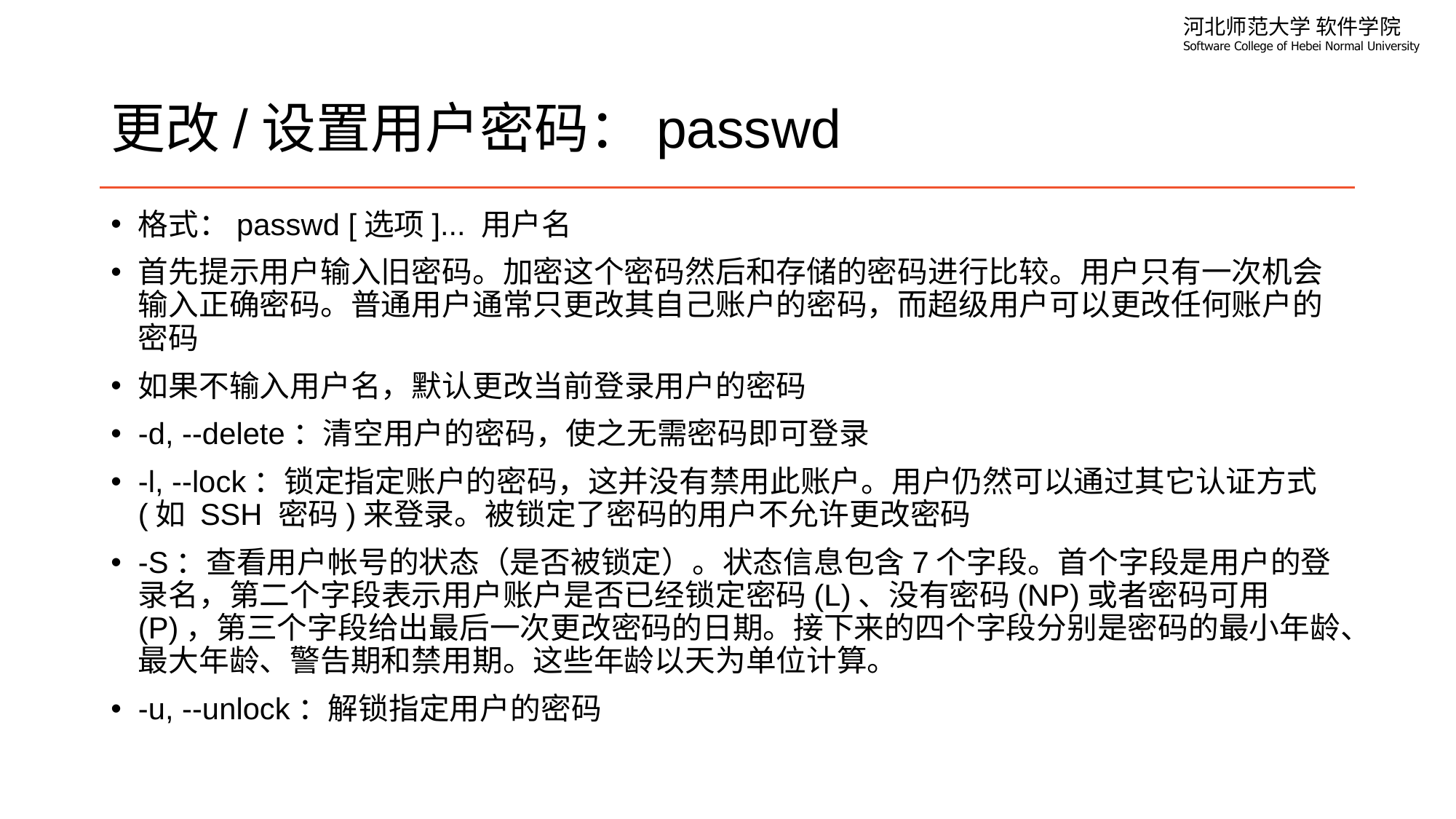

# 更改/设置用户密码：passwd
格式：passwd [选项]... 用户名
首先提示用户输入旧密码。加密这个密码然后和存储的密码进行比较。用户只有一次机会输入正确密码。普通用户通常只更改其自己账户的密码，而超级用户可以更改任何账户的密码
如果不输入用户名，默认更改当前登录用户的密码
-d, --delete：清空用户的密码，使之无需密码即可登录
-l, --lock：锁定指定账户的密码，这并没有禁用此账户。用户仍然可以通过其它认证方式(如 SSH 密码)来登录。被锁定了密码的用户不允许更改密码
-S：查看用户帐号的状态（是否被锁定）。状态信息包含7个字段。首个字段是用户的登录名，第二个字段表示用户账户是否已经锁定密码(L)、没有密码(NP)或者密码可用(P)，第三个字段给出最后一次更改密码的日期。接下来的四个字段分别是密码的最小年龄、最大年龄、警告期和禁用期。这些年龄以天为单位计算。
-u, --unlock：解锁指定用户的密码